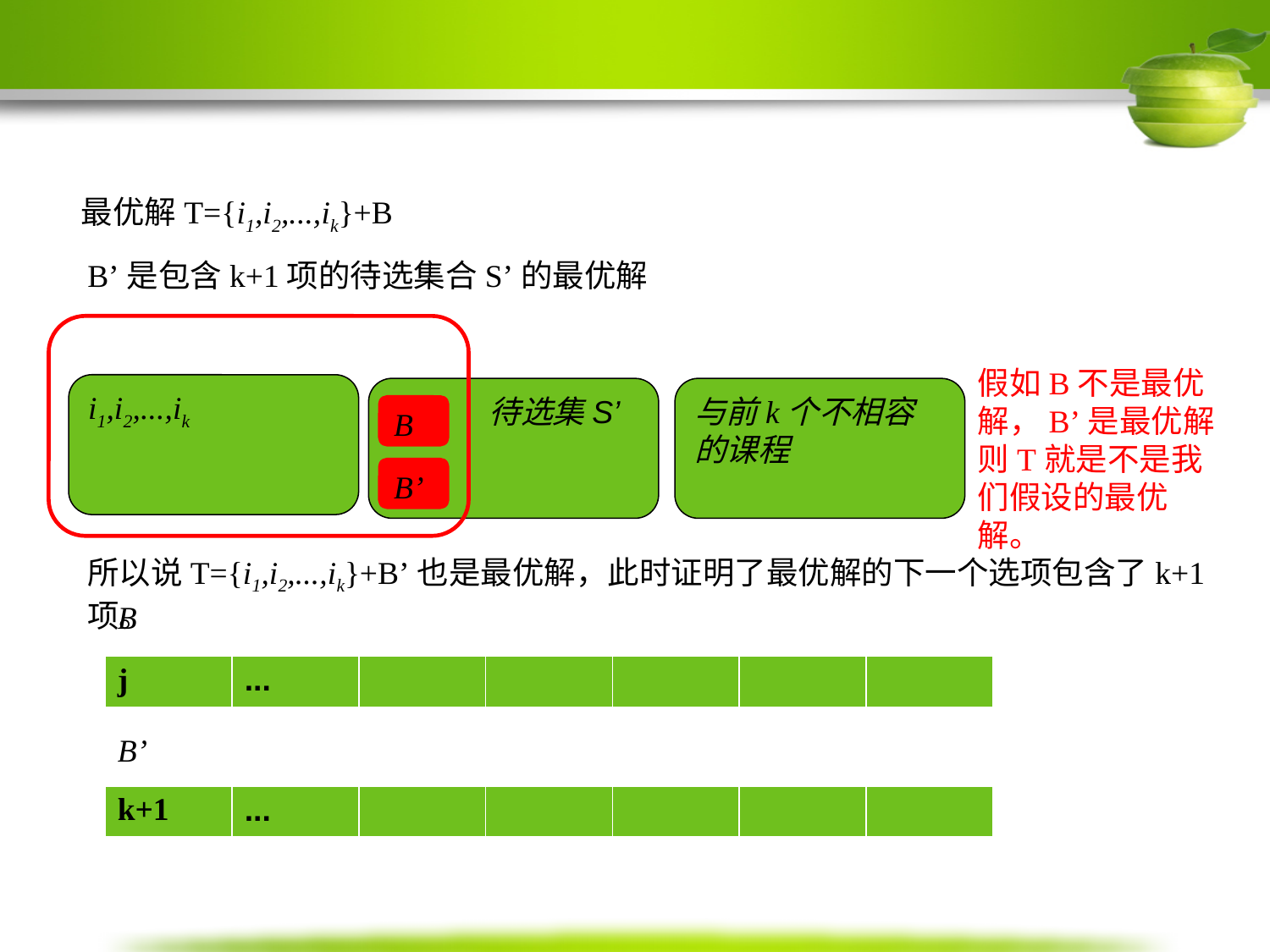

最优解T={i1,i2,...,ik}+B
B’是包含k+1项的待选集合S’的最优解

假如B不是最优解，B’是最优解则T就是不是我们假设的最优解。
i1,i2,...,ik
             待选集S’
与前k个不相容的课程
B
B’
所以说T={i1,i2,...,ik}+B’也是最优解，此时证明了最优解的下一个选项包含了k+1项。
B
| j | ... |  |  |  |  |  |
| --- | --- | --- | --- | --- | --- | --- |
B’
| k+1 | ... |  |  |  |  |  |
| --- | --- | --- | --- | --- | --- | --- |